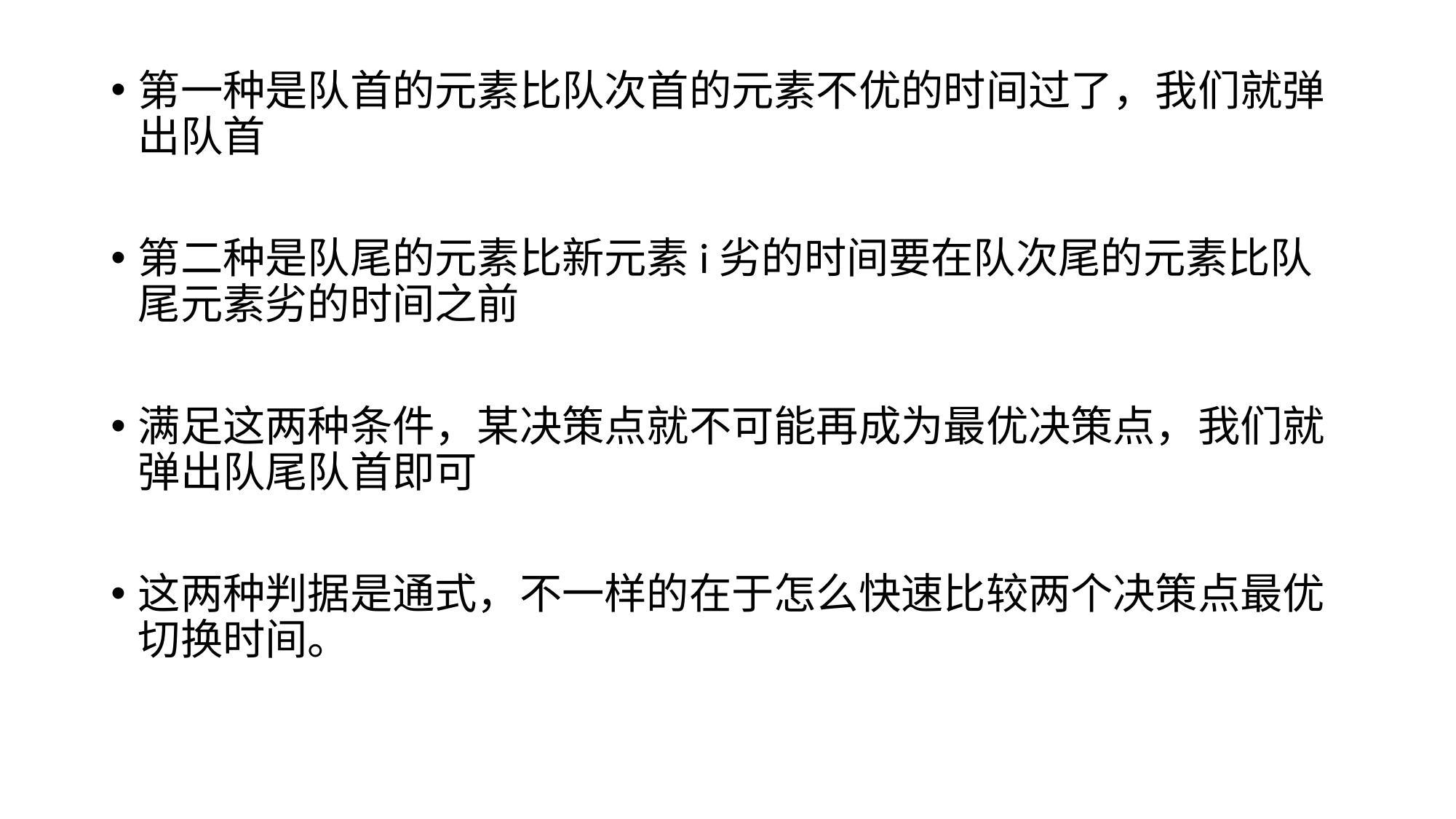

第一种是队首的元素比队次首的元素不优的时间过了，我们就弹出队首

第二种是队尾的元素比新元素i劣的时间要在队次尾的元素比队尾元素劣的时间之前

满足这两种条件，某决策点就不可能再成为最优决策点，我们就弹出队尾队首即可

这两种判据是通式，不一样的在于怎么快速比较两个决策点最优切换时间。